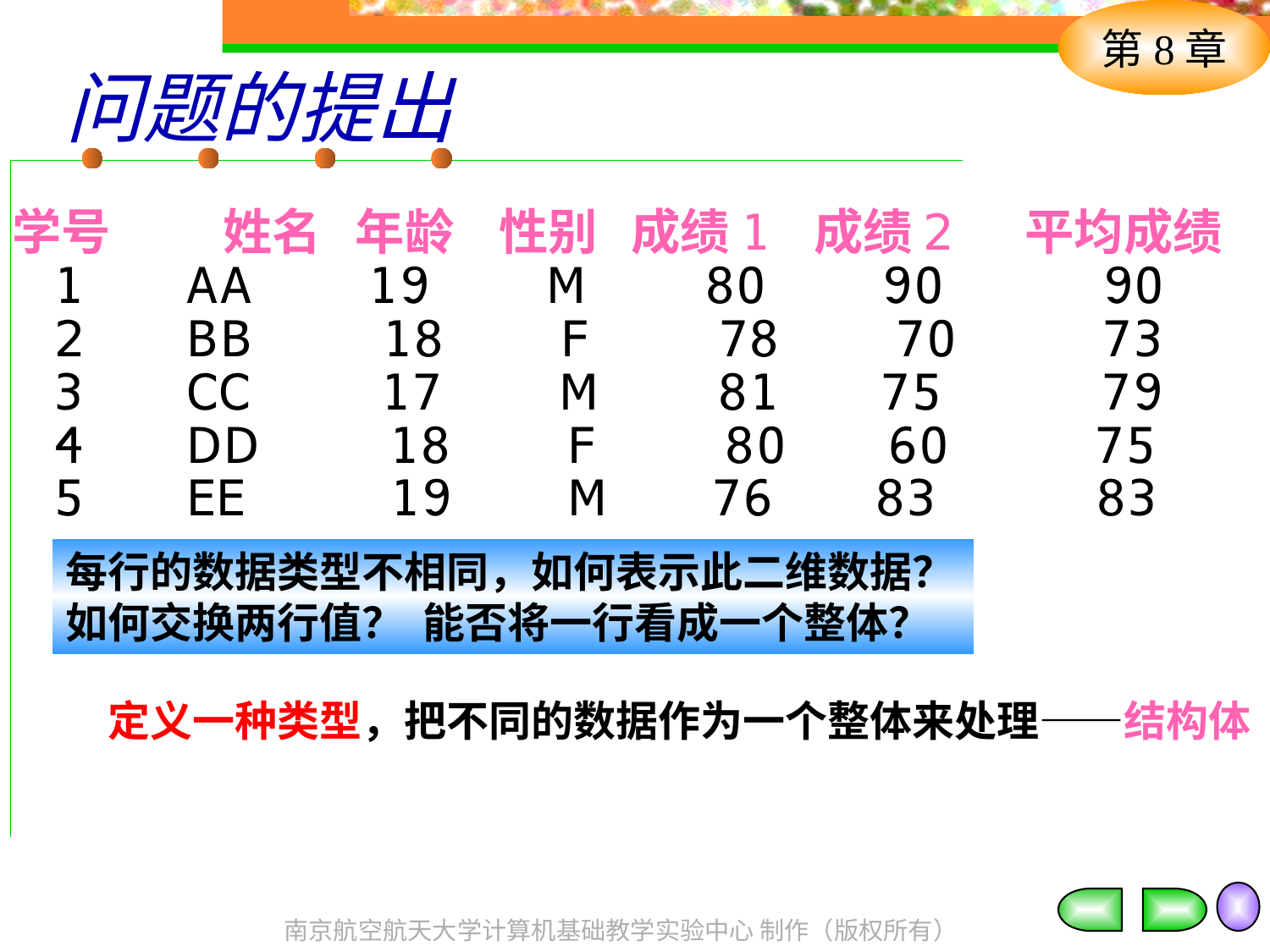

# 问题的提出
学号          姓名   年龄    性别   成绩1  成绩2    平均成绩
   1    	AA        19        M        80        90           90
   2    	BB         18        F         78        70          73
   3    	CC         17        M        81       75           79
   4    	DD         18        F         80       60          75
   5    	EE          19        M       76       83           83
每行的数据类型不相同，如何表示此二维数据？
如何交换两行值？  能否将一行看成一个整体？
定义一种类型，把不同的数据作为一个整体来处理——结构体